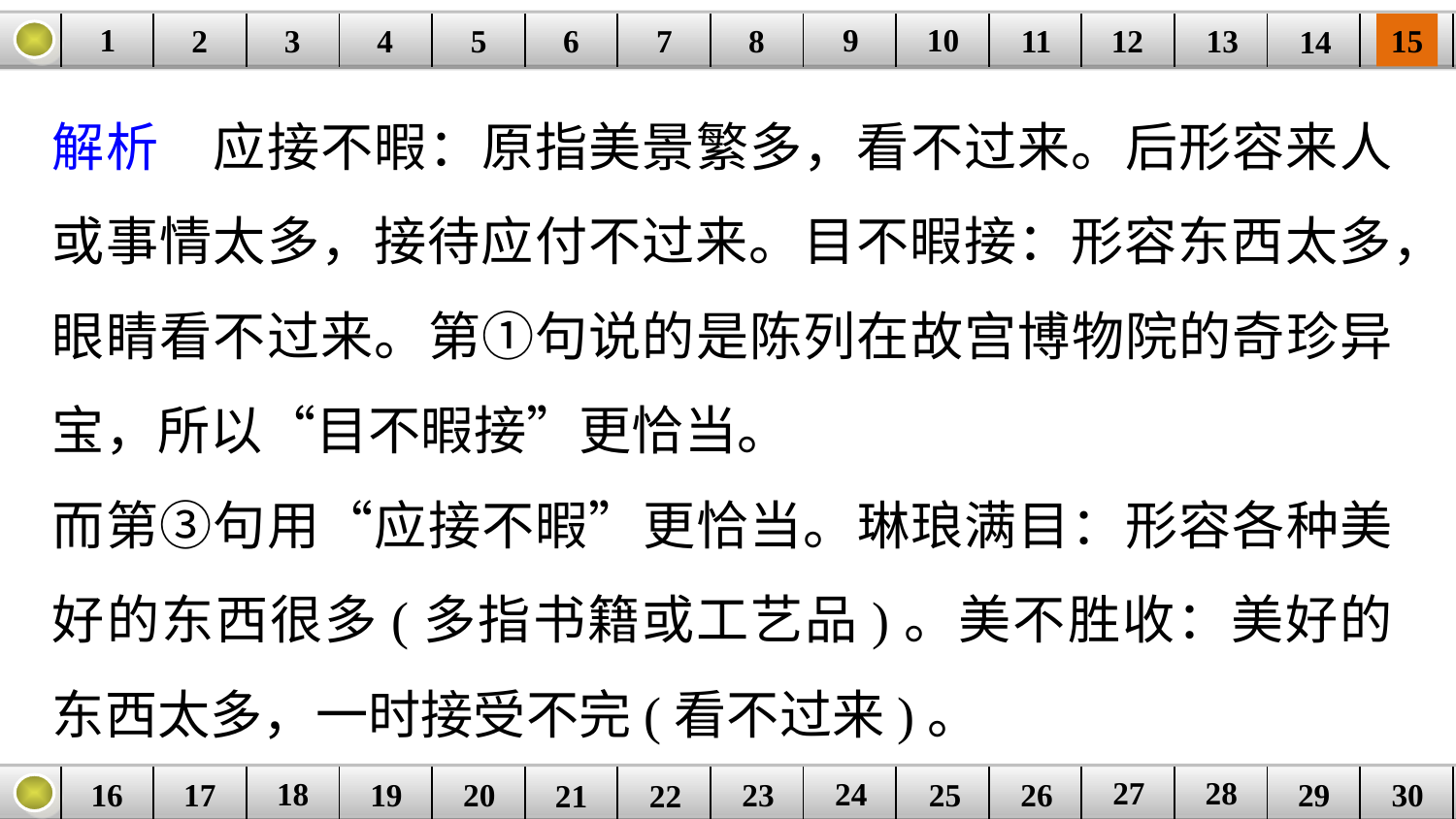

9
10
1
3
4
5
6
8
11
2
12
15
|  |  |  |  |  |  |  |  |  |  |  |  |  |  |  |
| --- | --- | --- | --- | --- | --- | --- | --- | --- | --- | --- | --- | --- | --- | --- |
7
13
14

解析　应接不暇：原指美景繁多，看不过来。后形容来人或事情太多，接待应付不过来。目不暇接：形容东西太多，眼睛看不过来。第①句说的是陈列在故宫博物院的奇珍异宝，所以“目不暇接”更恰当。
而第③句用“应接不暇”更恰当。琳琅满目：形容各种美好的东西很多(多指书籍或工艺品)。美不胜收：美好的东西太多，一时接受不完(看不过来)。

27
28
18
24
16
25
26
30
|  |  |  |  |  |  |  |  |  |  |  |  |  |  |  |
| --- | --- | --- | --- | --- | --- | --- | --- | --- | --- | --- | --- | --- | --- | --- |
23
17
19
20
29
21
22